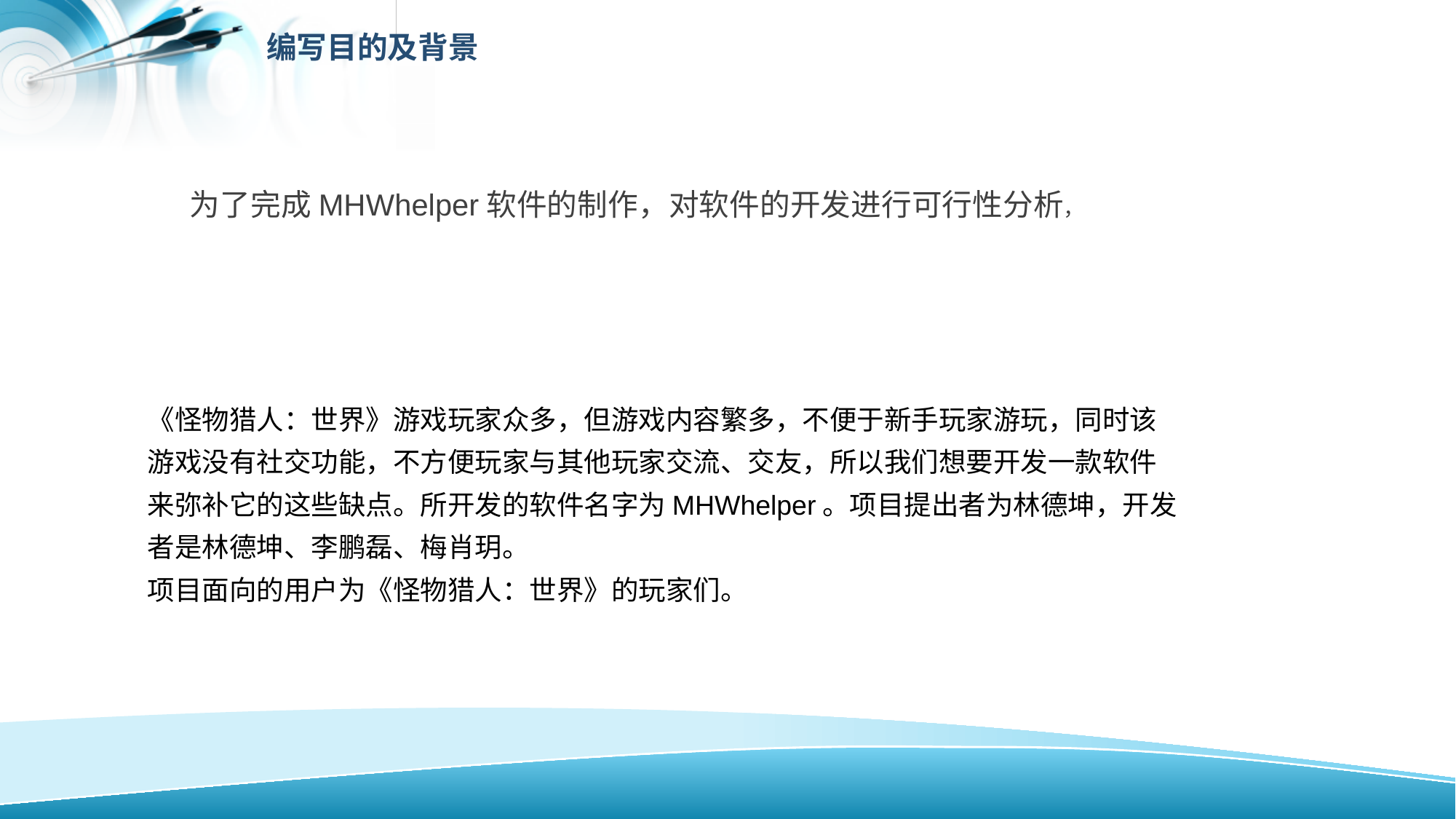

延迟符
编写目的及背景
为了完成MHWhelper软件的制作，对软件的开发进行可行性分析，
《怪物猎人：世界》游戏玩家众多，但游戏内容繁多，不便于新手玩家游玩，同时该游戏没有社交功能，不方便玩家与其他玩家交流、交友，所以我们想要开发一款软件来弥补它的这些缺点。所开发的软件名字为MHWhelper。项目提出者为林德坤，开发者是林德坤、李鹏磊、梅肖玥。
项目面向的用户为《怪物猎人：世界》的玩家们。